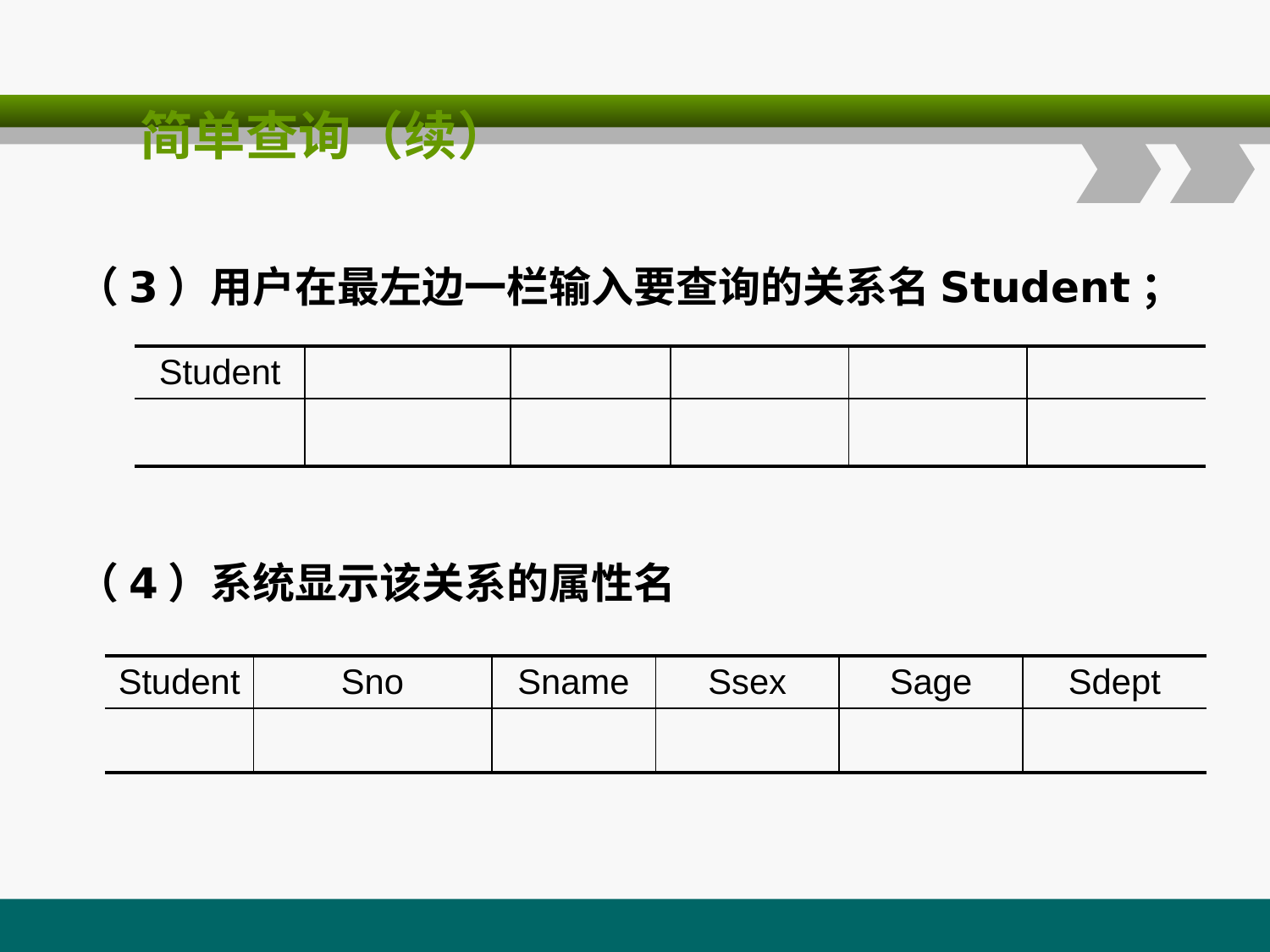

# 简单查询（续）
（3）用户在最左边一栏输入要查询的关系名Student；

（4）系统显示该关系的属性名

| Student |  |  |  |  |  |
| --- | --- | --- | --- | --- | --- |
|  |  |  |  |  |  |

| Student | Sno | Sname | Ssex | Sage | Sdept |
| --- | --- | --- | --- | --- | --- |
|  |  |  |  |  |  |